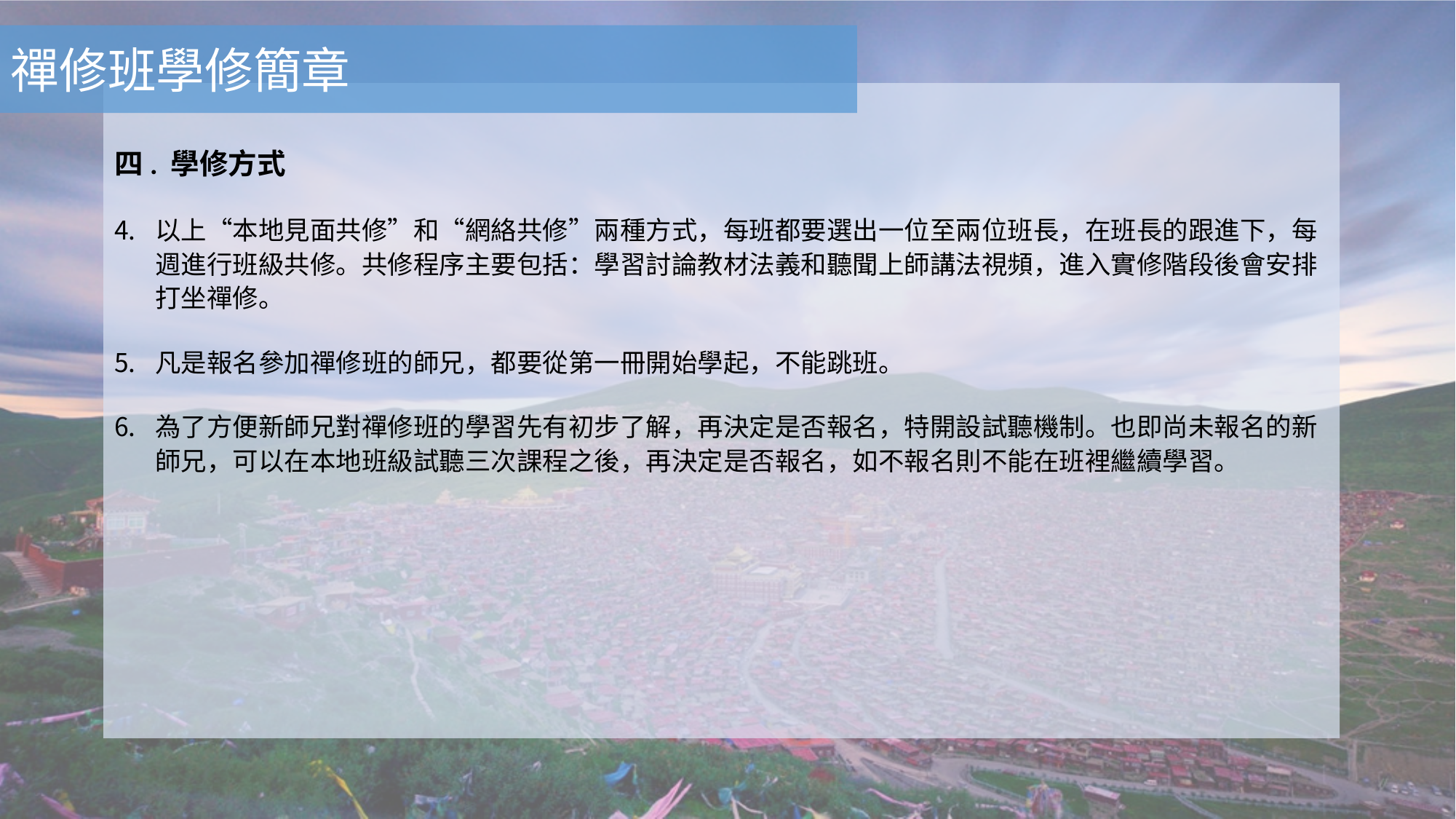

禪修班學修簡章

四. 學修方式
以上“本地見面共修”和“網絡共修”兩種方式，每班都要選出一位至兩位班長，在班長的跟進下，每週進行班級共修。共修程序主要包括：學習討論教材法義和聽聞上師講法視頻，進入實修階段後會安排打坐禪修。
凡是報名參加禪修班的師兄，都要從第一冊開始學起，不能跳班。
為了方便新師兄對禪修班的學習先有初步了解，再決定是否報名，特開設試聽機制。也即尚未報名的新師兄，可以在本地班級試聽三次課程之後，再決定是否報名，如不報名則不能在班裡繼續學習。